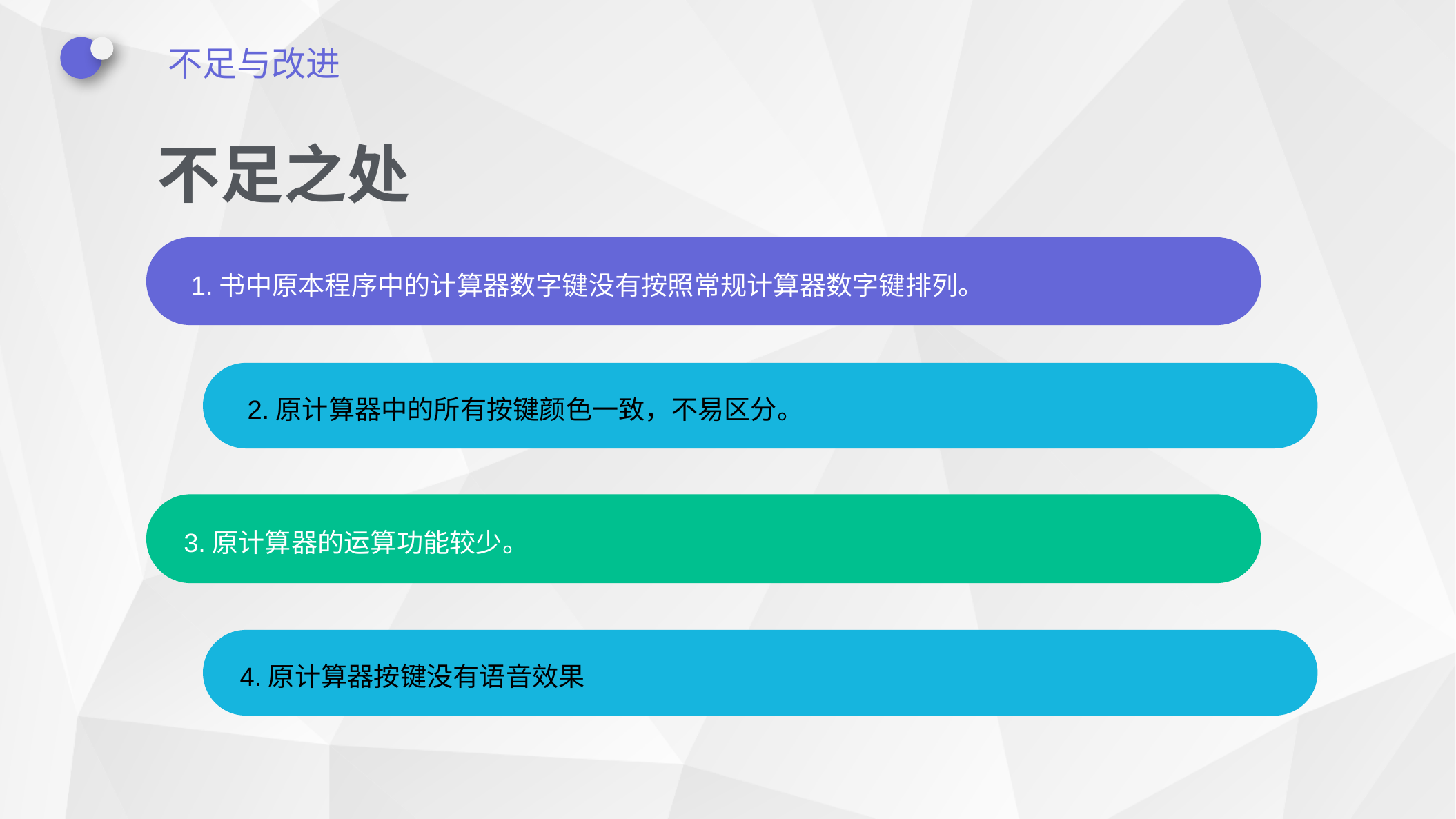

不足与改进

不足之处
    1.书中原本程序中的计算器数字键没有按照常规计算器数字键排列。
    2.原计算器中的所有按键颜色一致，不易区分。
   3.原计算器的运算功能较少。
   4.原计算器按键没有语音效果